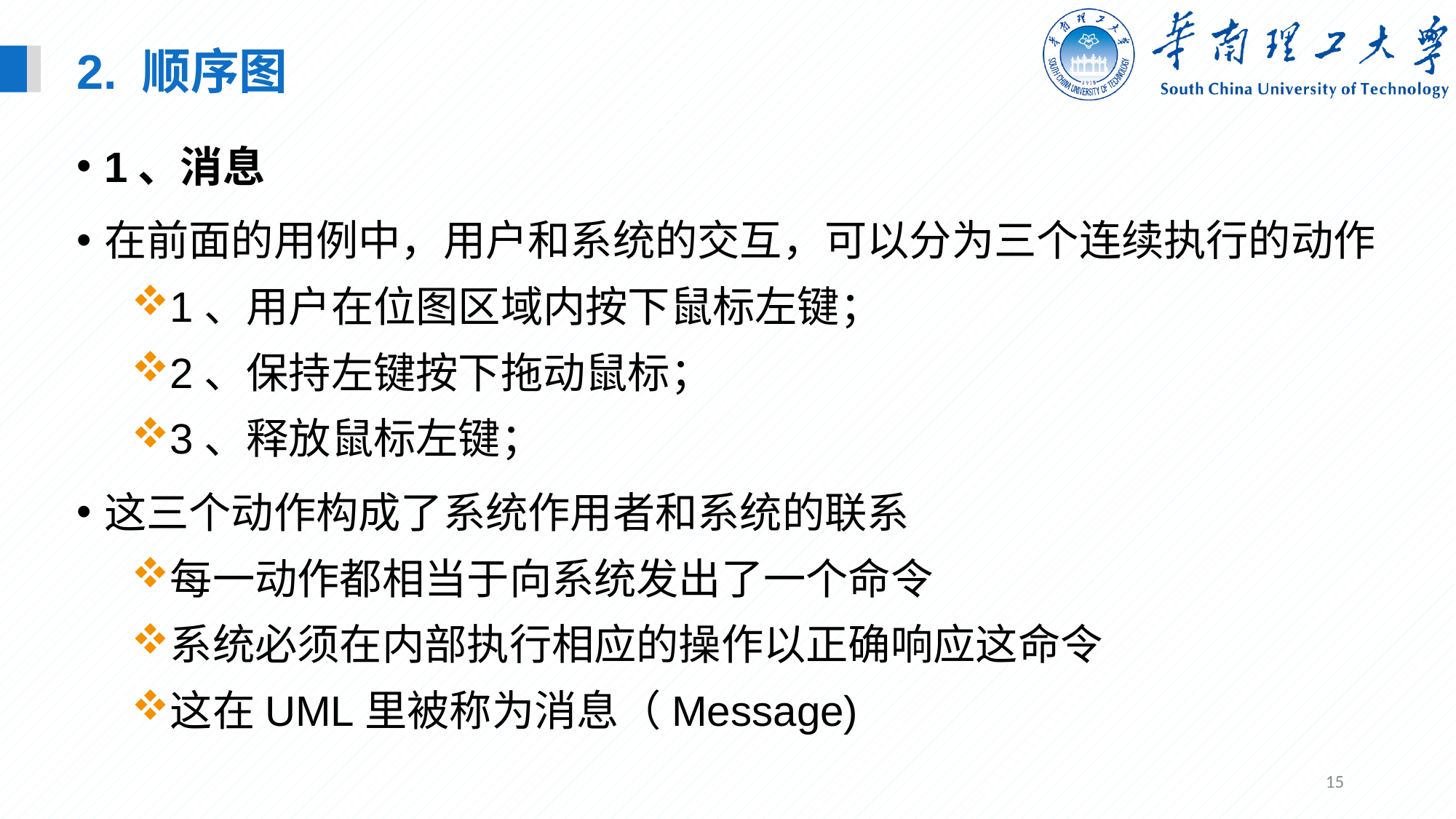

2. 顺序图
1、消息
在前面的用例中，用户和系统的交互，可以分为三个连续执行的动作
1、用户在位图区域内按下鼠标左键；
2、保持左键按下拖动鼠标；
3、释放鼠标左键；
这三个动作构成了系统作用者和系统的联系
每一动作都相当于向系统发出了一个命令
系统必须在内部执行相应的操作以正确响应这命令
这在UML里被称为消息（Message)
15